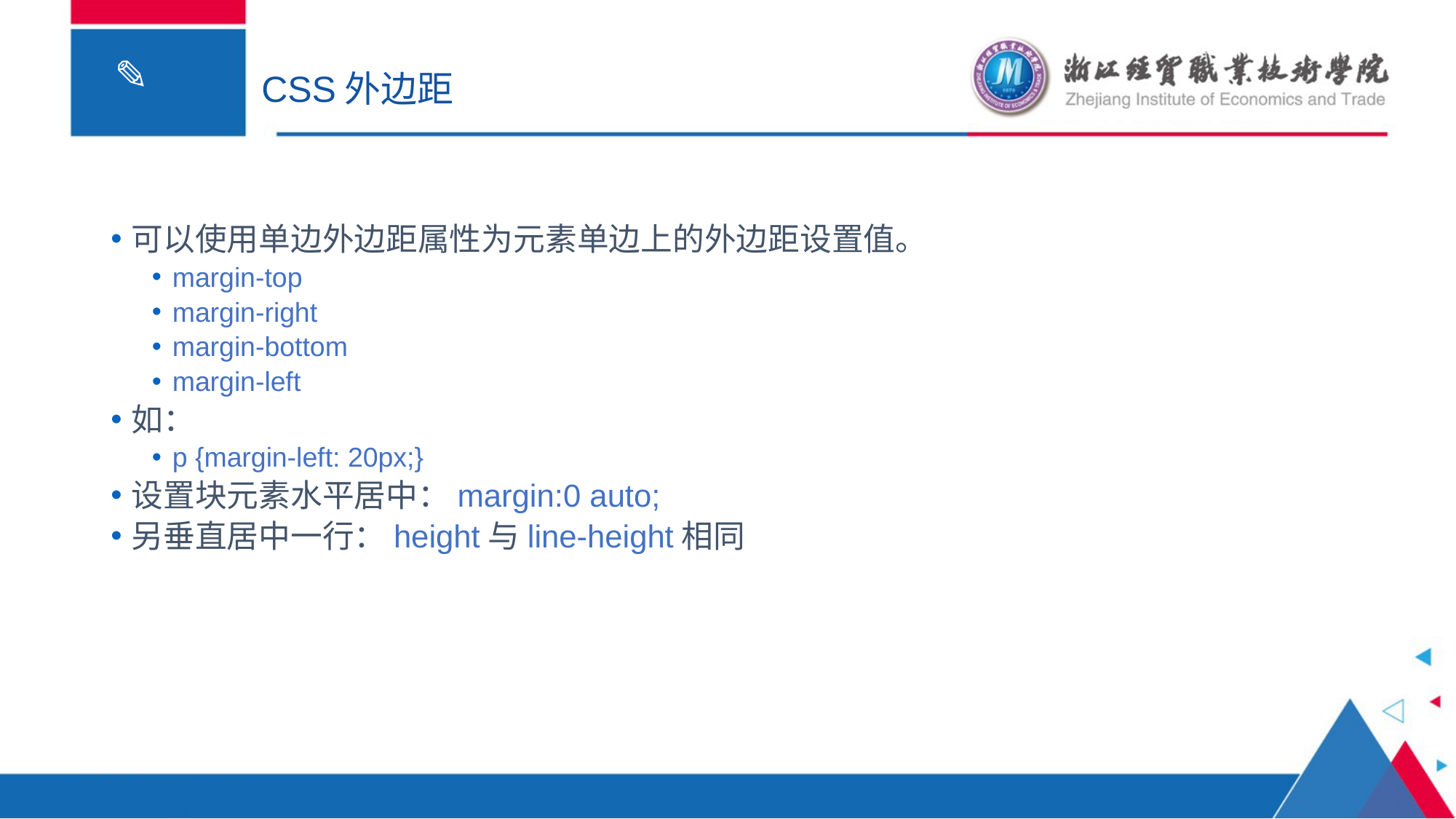

# CSS外边距

可以使用单边外边距属性为元素单边上的外边距设置值。
margin-top
margin-right
margin-bottom
margin-left
如：
p {margin-left: 20px;}
设置块元素水平居中：margin:0 auto;
另垂直居中一行：height与line-height相同